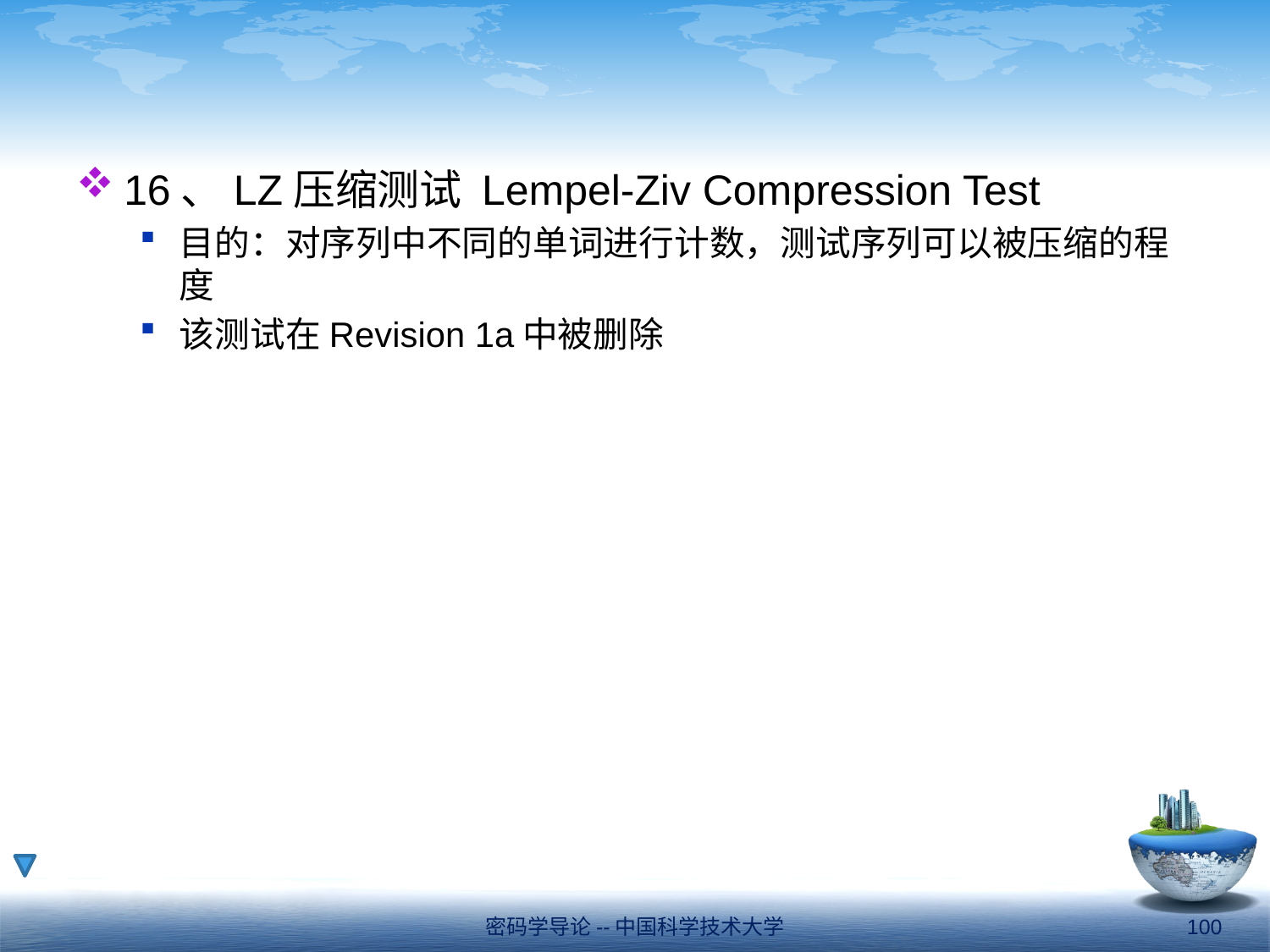

#
16、LZ压缩测试 Lempel-Ziv Compression Test
目的：对序列中不同的单词进行计数，测试序列可以被压缩的程度
该测试在Revision 1a中被删除

密码学导论--中国科学技术大学
100